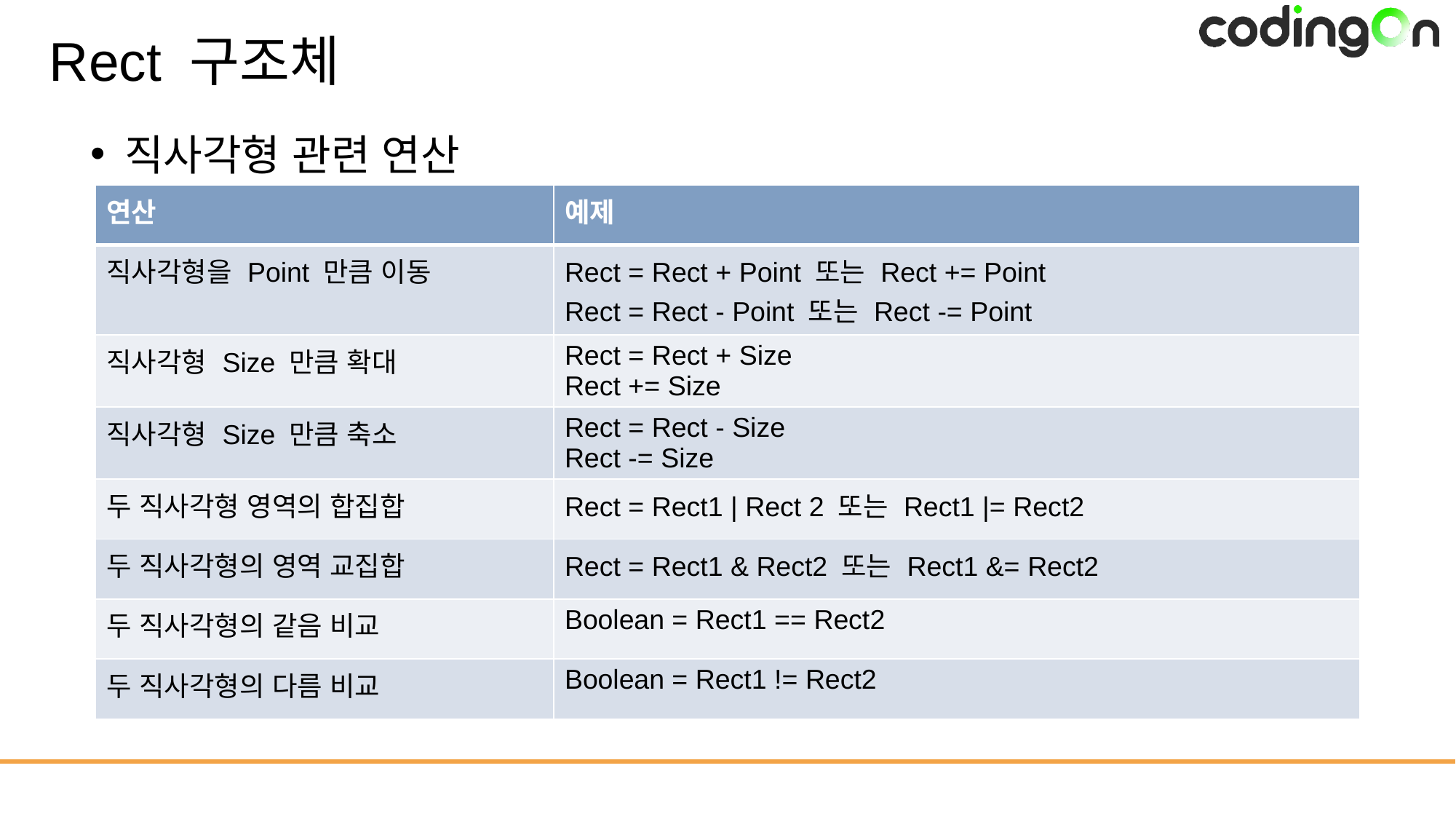

# Rect 구조체
직사각형 관련 연산
| 연산 | 예제 |
| --- | --- |
| 직사각형을 Point 만큼 이동 | Rect = Rect + Point 또는 Rect += Point Rect = Rect - Point 또는 Rect -= Point |
| 직사각형 Size 만큼 확대 | Rect = Rect + Size Rect += Size |
| 직사각형 Size 만큼 축소 | Rect = Rect - Size Rect -= Size |
| 두 직사각형 영역의 합집합 | Rect = Rect1 | Rect 2 또는 Rect1 |= Rect2 |
| 두 직사각형의 영역 교집합 | Rect = Rect1 & Rect2 또는 Rect1 &= Rect2 |
| 두 직사각형의 같음 비교 | Boolean = Rect1 == Rect2 |
| 두 직사각형의 다름 비교 | Boolean = Rect1 != Rect2 |